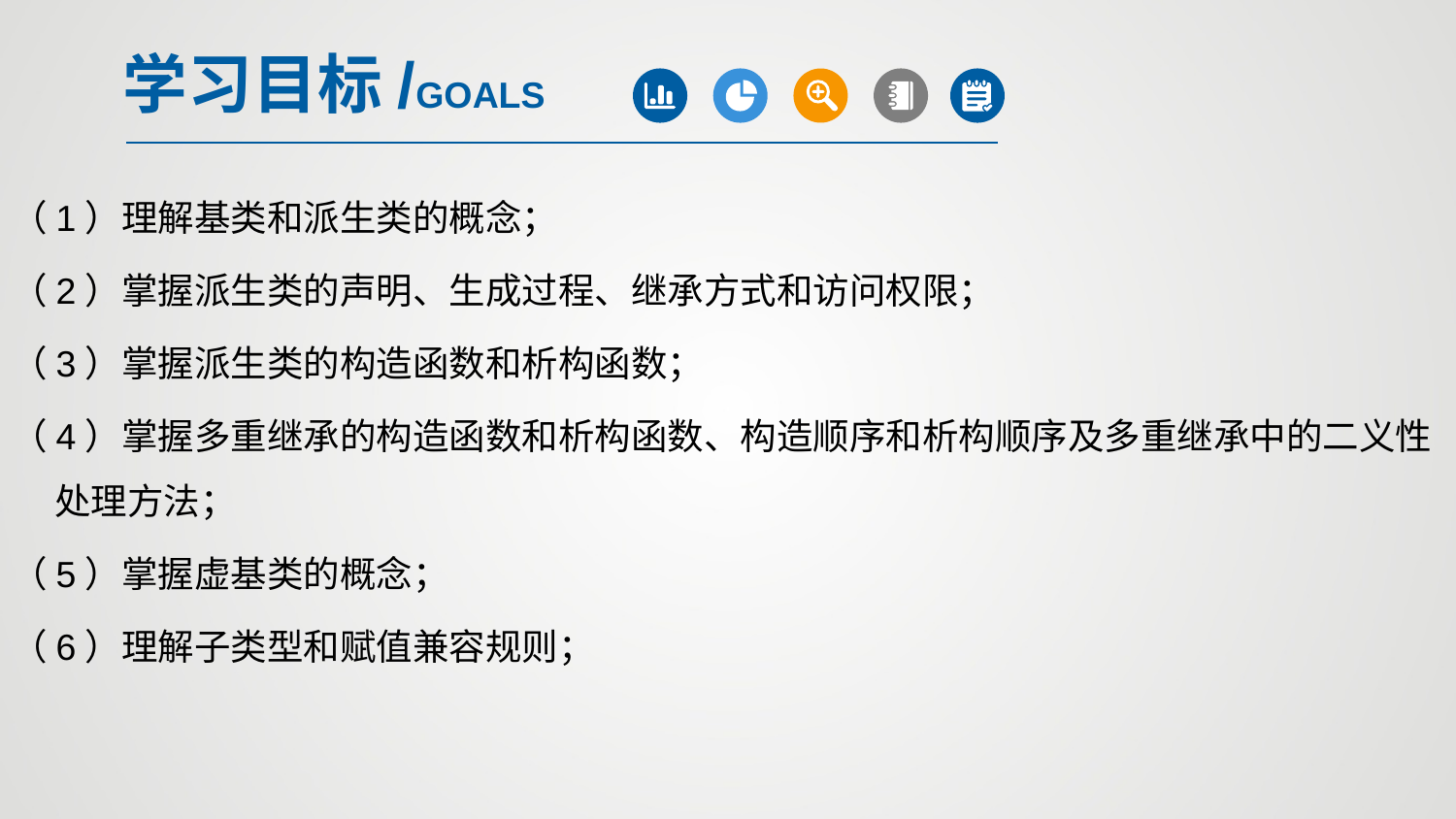

学习目标/GOALS

（1）理解基类和派生类的概念；
（2）掌握派生类的声明、生成过程、继承方式和访问权限；
（3）掌握派生类的构造函数和析构函数；
（4）掌握多重继承的构造函数和析构函数、构造顺序和析构顺序及多重继承中的二义性处理方法；
（5）掌握虚基类的概念；
（6）理解子类型和赋值兼容规则；